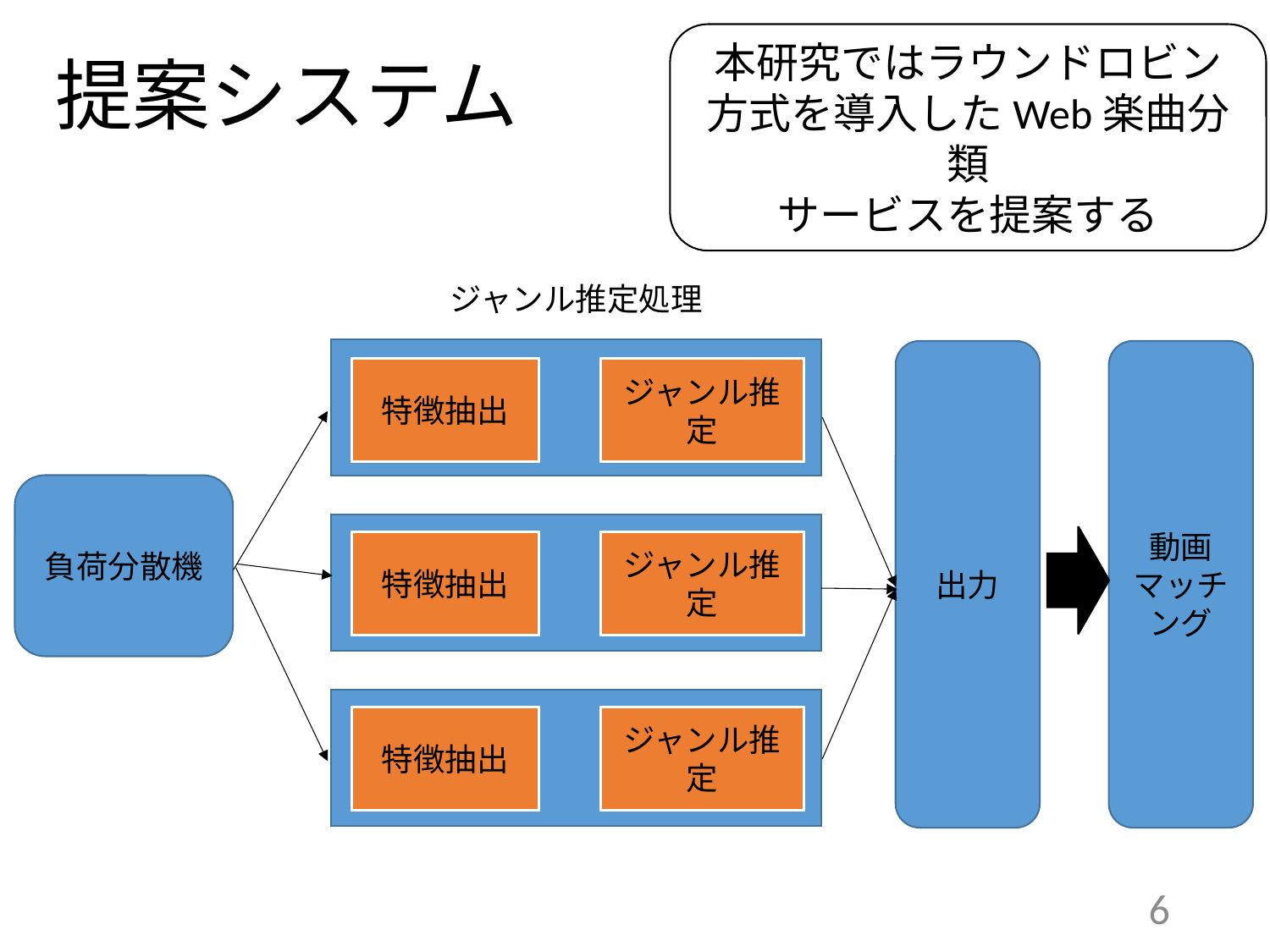

本研究ではラウンドロビン方式を導入したWeb楽曲分類
サービスを提案する
# 提案システム
ジャンル推定処理

出力
動画マッチング
特徴抽出
ジャンル推定
負荷分散機

特徴抽出
ジャンル推定

特徴抽出
ジャンル推定
6